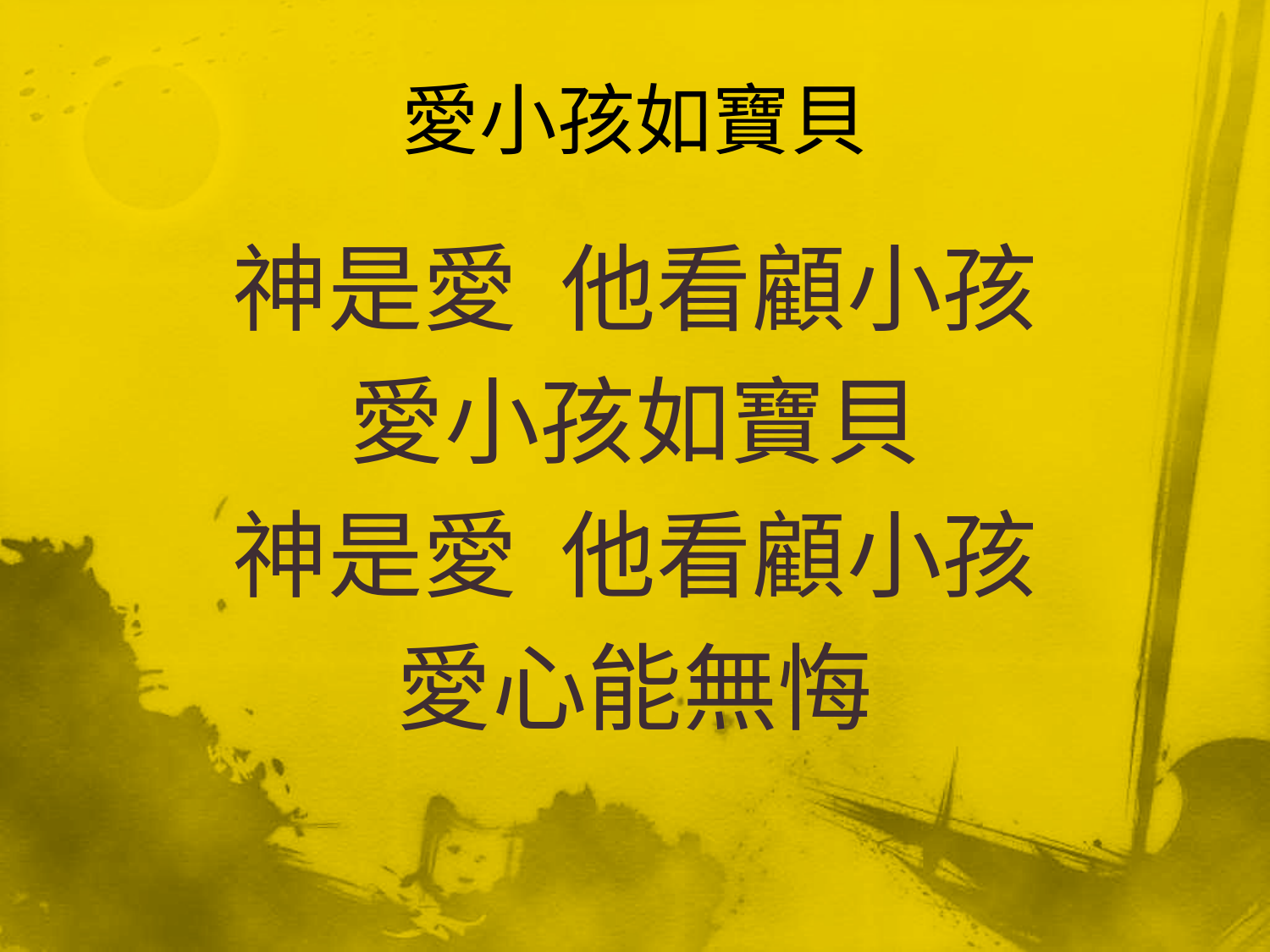

# 愛小孩如寶貝
神是愛  他看顧小孩
愛小孩如寶貝
神是愛  他看顧小孩
愛心能無悔